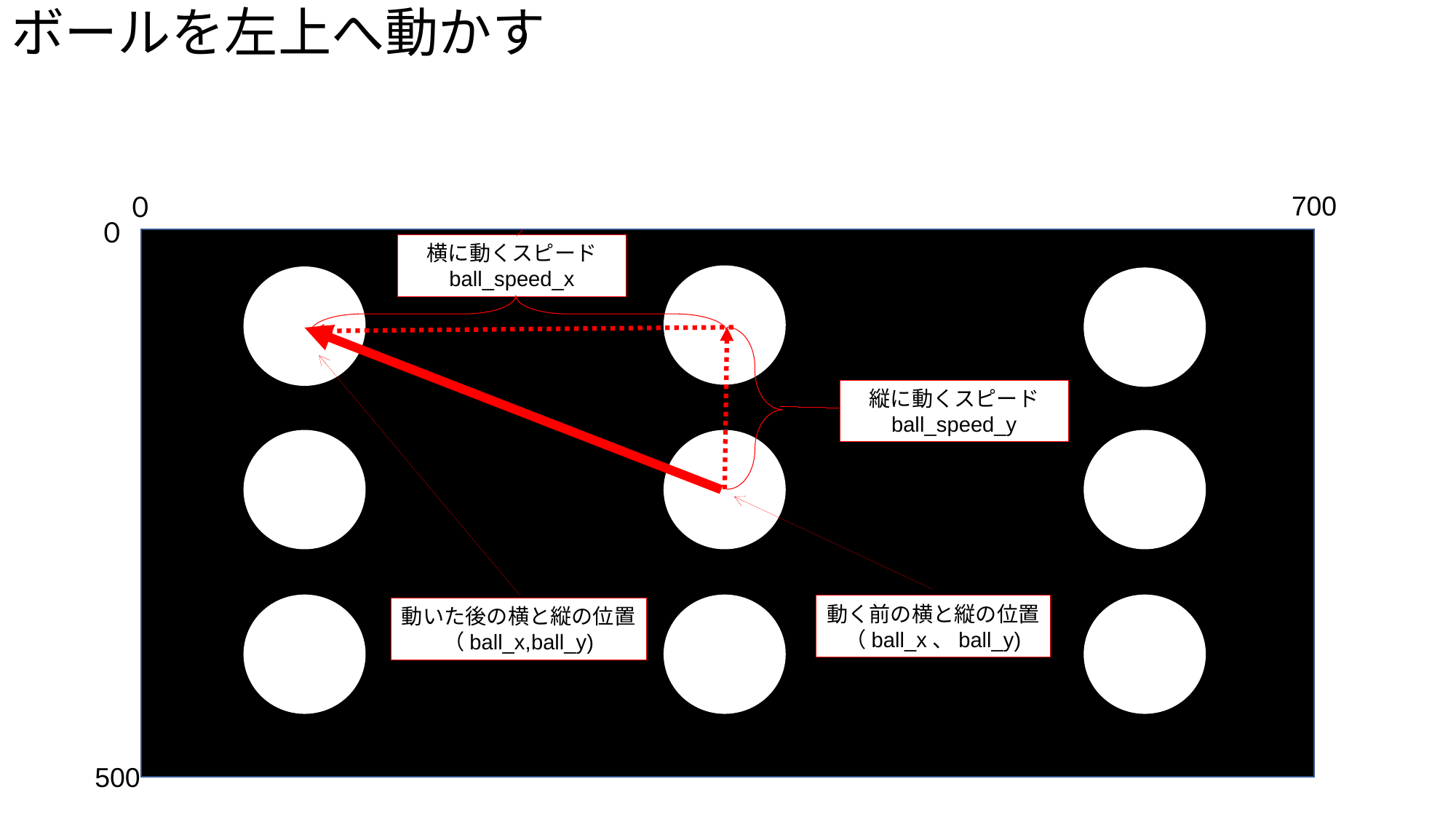

ボールを左上へ動かす

700
０
０

横に動くスピード
ball_speed_x

縦に動くスピード
ball_speed_y

動く前の横と縦の位置
（ball_x、ball_y)

動いた後の横と縦の位置
（ball_x,ball_y)
500